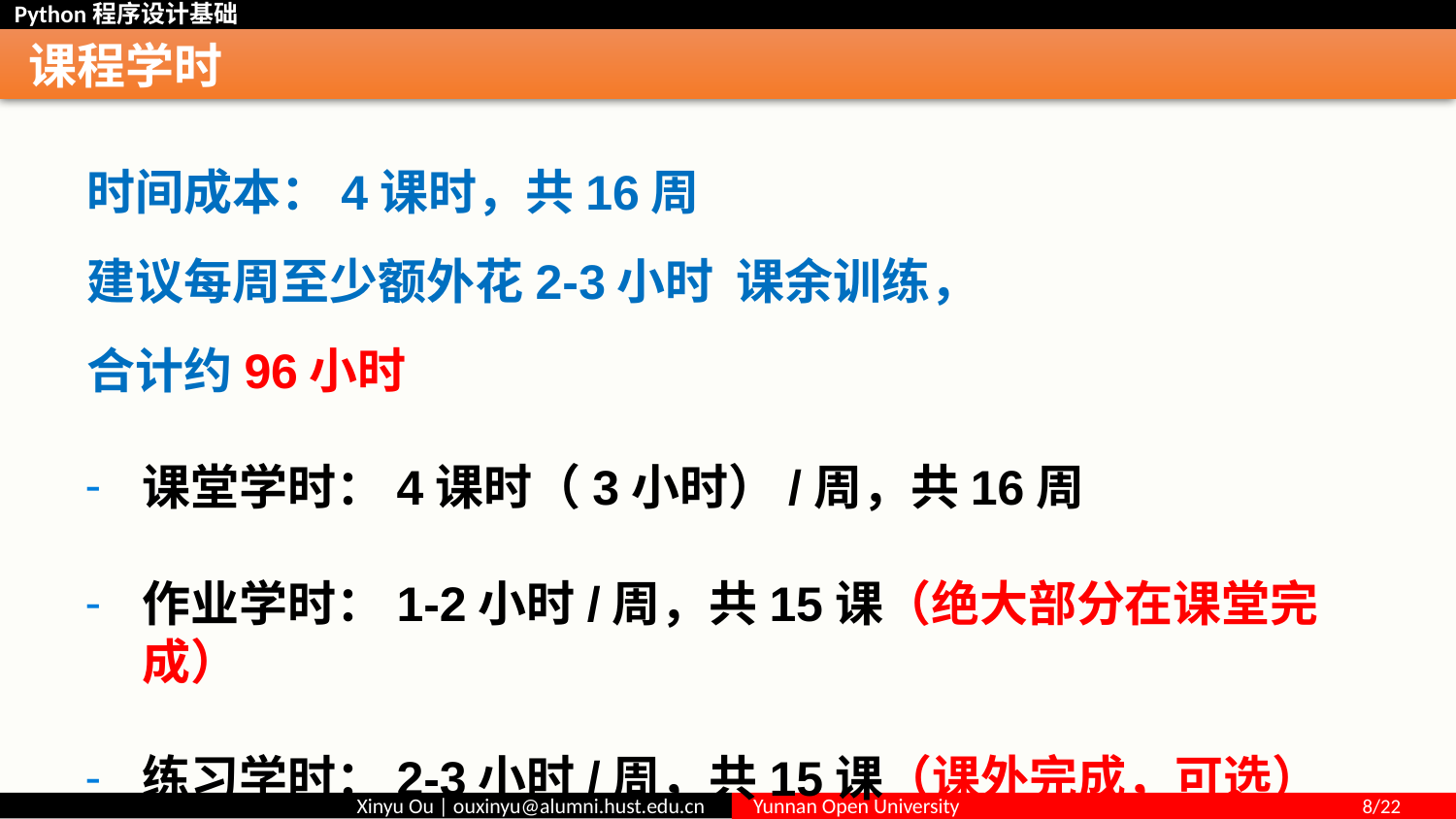

# 课程学时
时间成本：4课时，共16周
建议每周至少额外花2-3小时  课余训练，
合计约96小时

课堂学时：4课时（3小时）/周，共16周

作业学时：1-2小时/周，共15课（绝大部分在课堂完成）

练习学时：2-3小时/周，共15课（课外完成，可选）